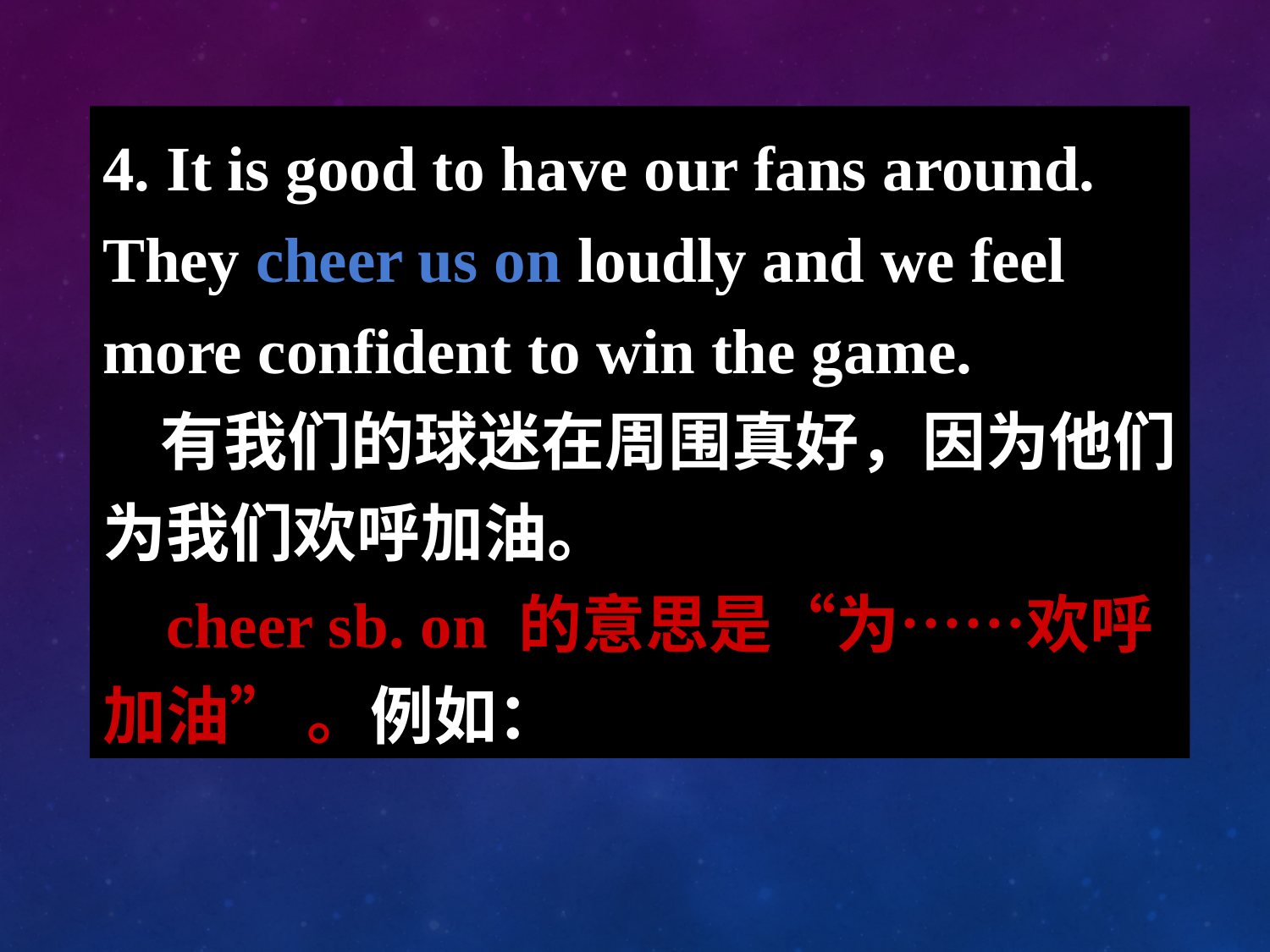

4. It is good to have our fans around. They cheer us on loudly and we feel more confident to win the game.
   有我们的球迷在周围真好，因为他们为我们欢呼加油。
    cheer sb. on 的意思是“为……欢呼加油” 。例如：